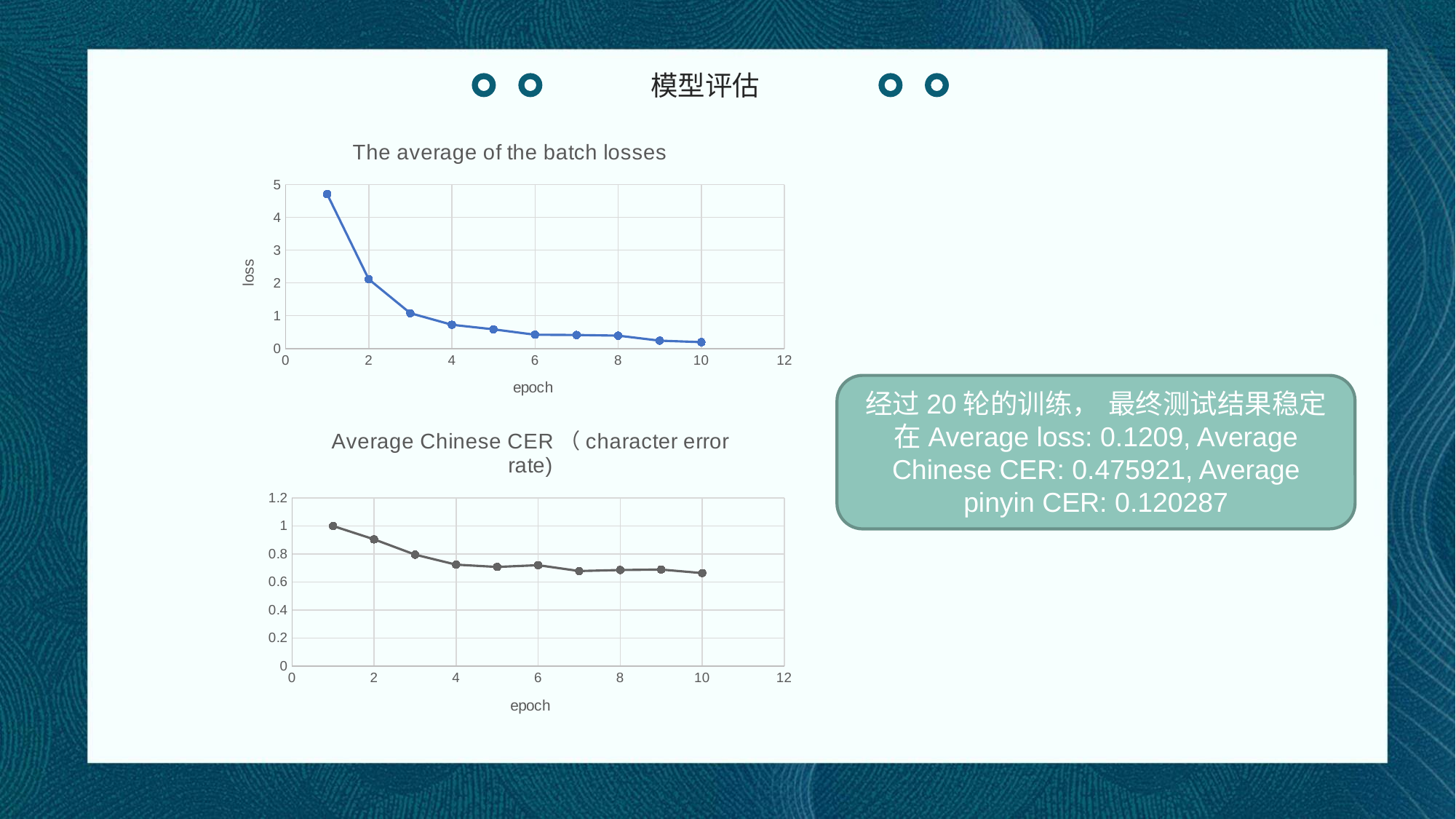

模型评估

### Chart: The average of the batch losses

| Category |  |
|---|---|
经过20轮的训练， 最终测试结果稳定在Average loss: 0.1209, Average Chinese CER: 0.475921, Average pinyin CER: 0.120287

### Chart: Average Chinese CER（character error rate)

| Category |  |
|---|---|